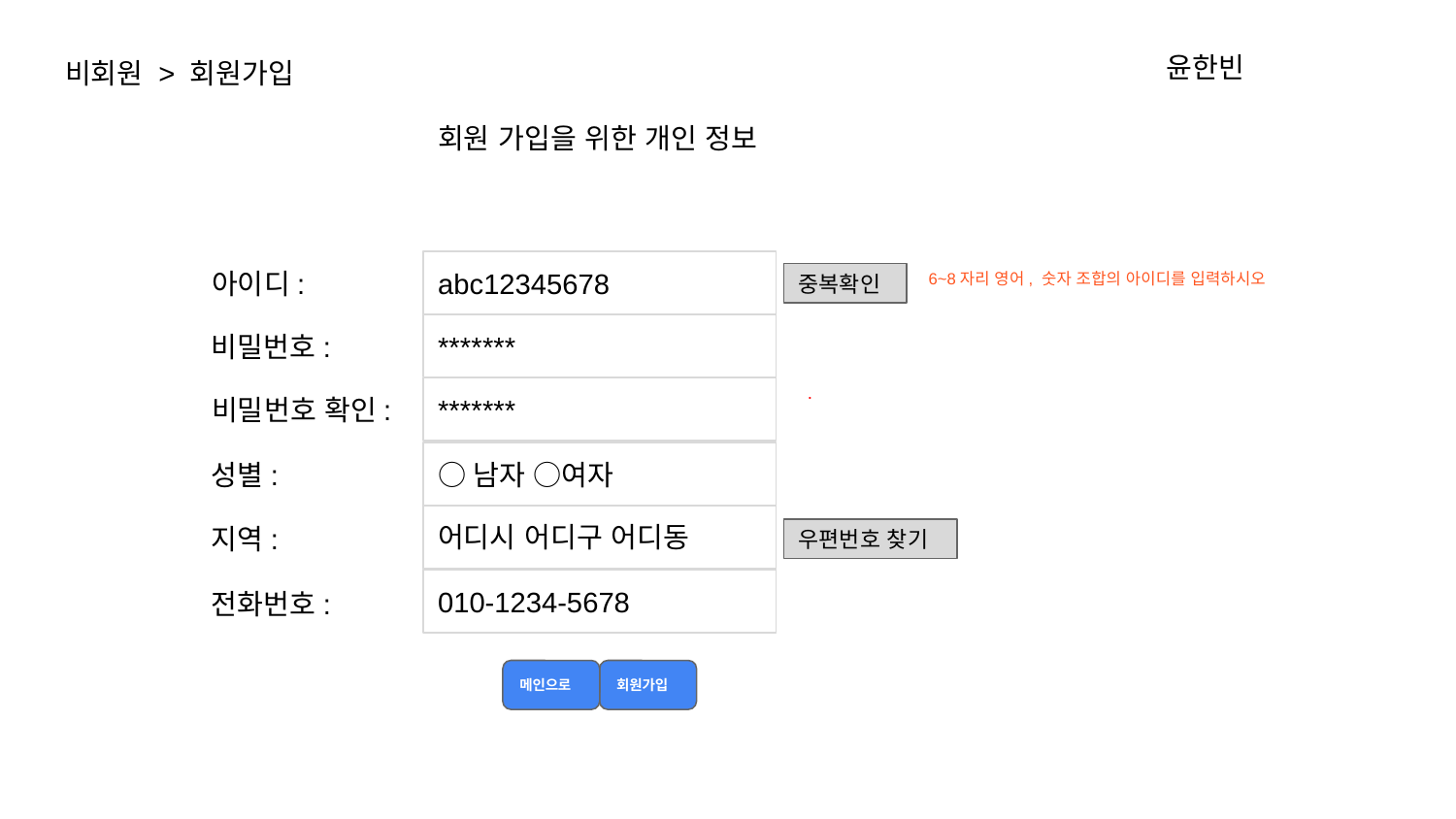

윤한빈
비회원 > 회원가입
회원 가입을 위한 개인 정보
아이디:
abc12345678
6~8자리 영어, 숫자 조합의 아이디를 입력하시오
중복확인
*******
비밀번호:

.
비밀번호 확인:
*******
성별:
○남자 ○여자
어디시 어디구 어디동
지역:
우편번호 찾기
010-1234-5678
전화번호:
메인으로
회원가입